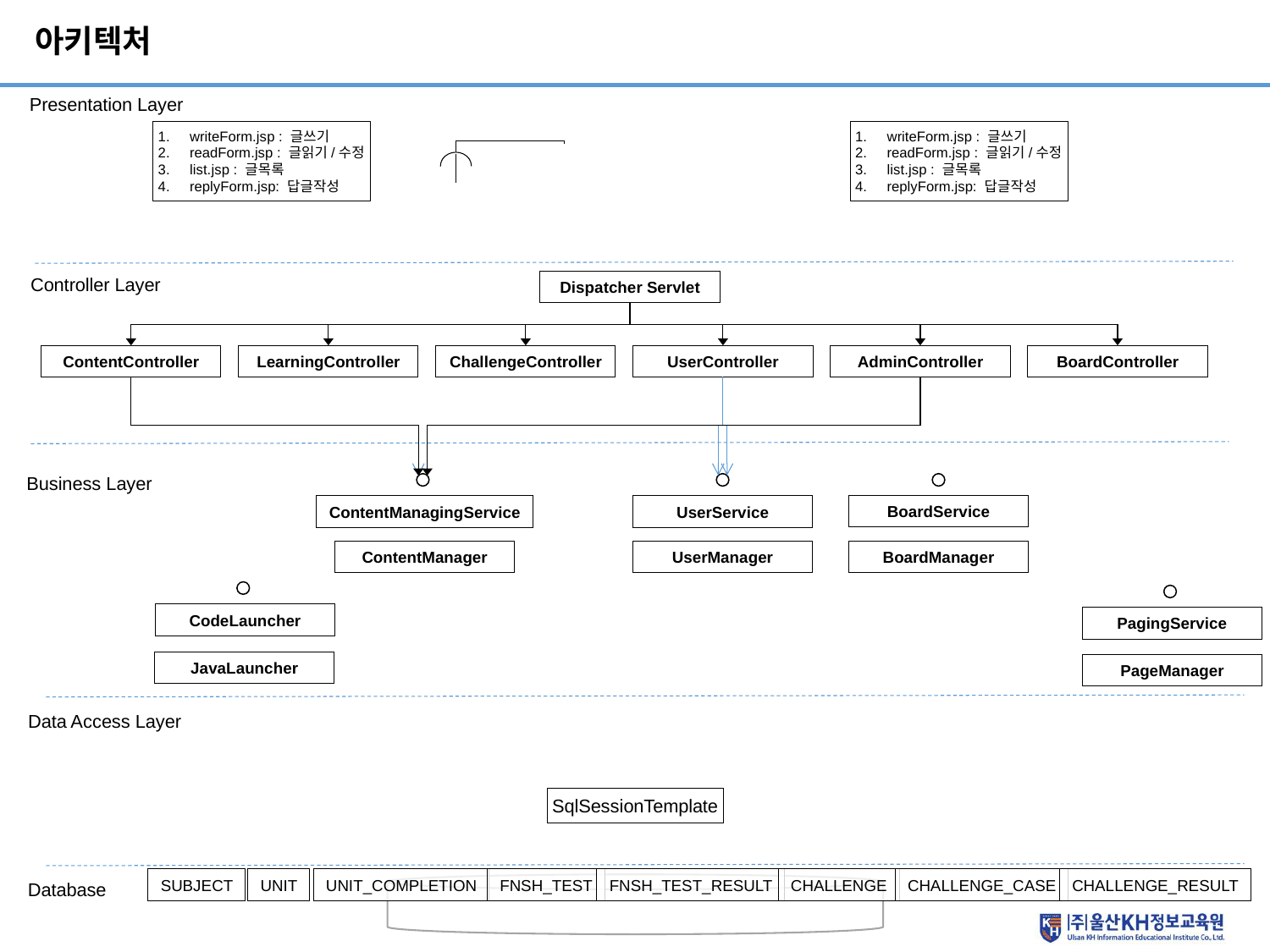

# 아키텍처

Presentation Layer
writeForm.jsp : 글쓰기
readForm.jsp : 글읽기/수정
list.jsp : 글목록
replyForm.jsp: 답글작성
writeForm.jsp : 글쓰기
readForm.jsp : 글읽기/수정
list.jsp : 글목록
replyForm.jsp: 답글작성

Controller Layer
Dispatcher Servlet
ContentController
LearningController
ChallengeController
UserController
AdminController
BoardController
Business Layer

BoardService
ContentManagingService
UserService
BoardManager
ContentManager
UserManager

CodeLauncher
PagingService
JavaLauncher
PageManager
Data Access Layer
SqlSessionTemplate
SUBJECT
UNIT
UNIT_COMPLETION
FNSH_TEST
FNSH_TEST_RESULT
CHALLENGE
CHALLENGE_CASE
CHALLENGE_RESULT
Database